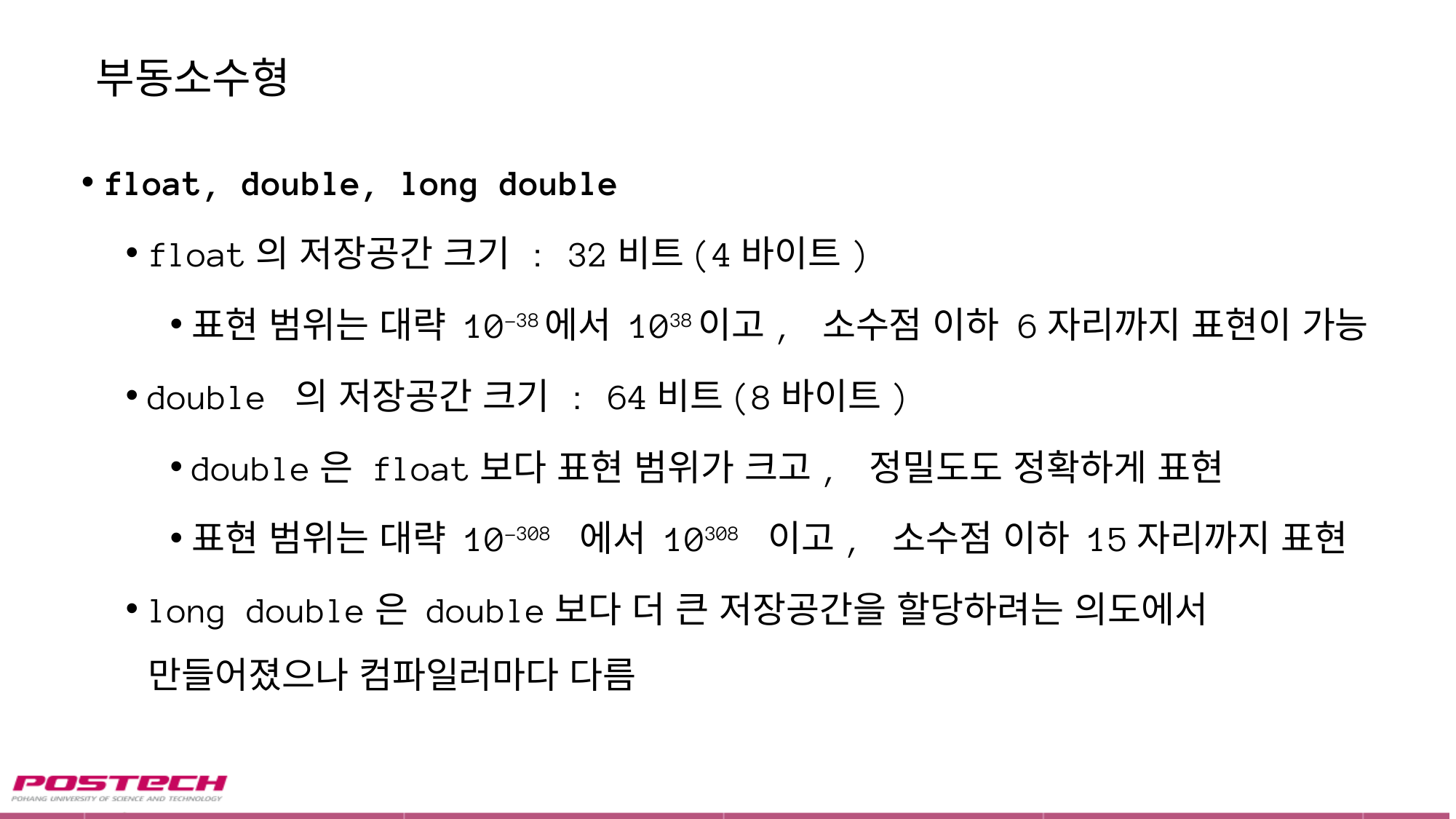

# 부동소수형
float, double, long double
float의 저장공간 크기 : 32비트(4바이트)
표현 범위는 대략 10-38에서 1038이고, 소수점 이하 6자리까지 표현이 가능
double 의 저장공간 크기 : 64비트(8바이트)
double은 float보다 표현 범위가 크고, 정밀도도 정확하게 표현
표현 범위는 대략 10-308 에서 10308 이고, 소수점 이하 15자리까지 표현
long double은 double보다 더 큰 저장공간을 할당하려는 의도에서 만들어졌으나 컴파일러마다 다름